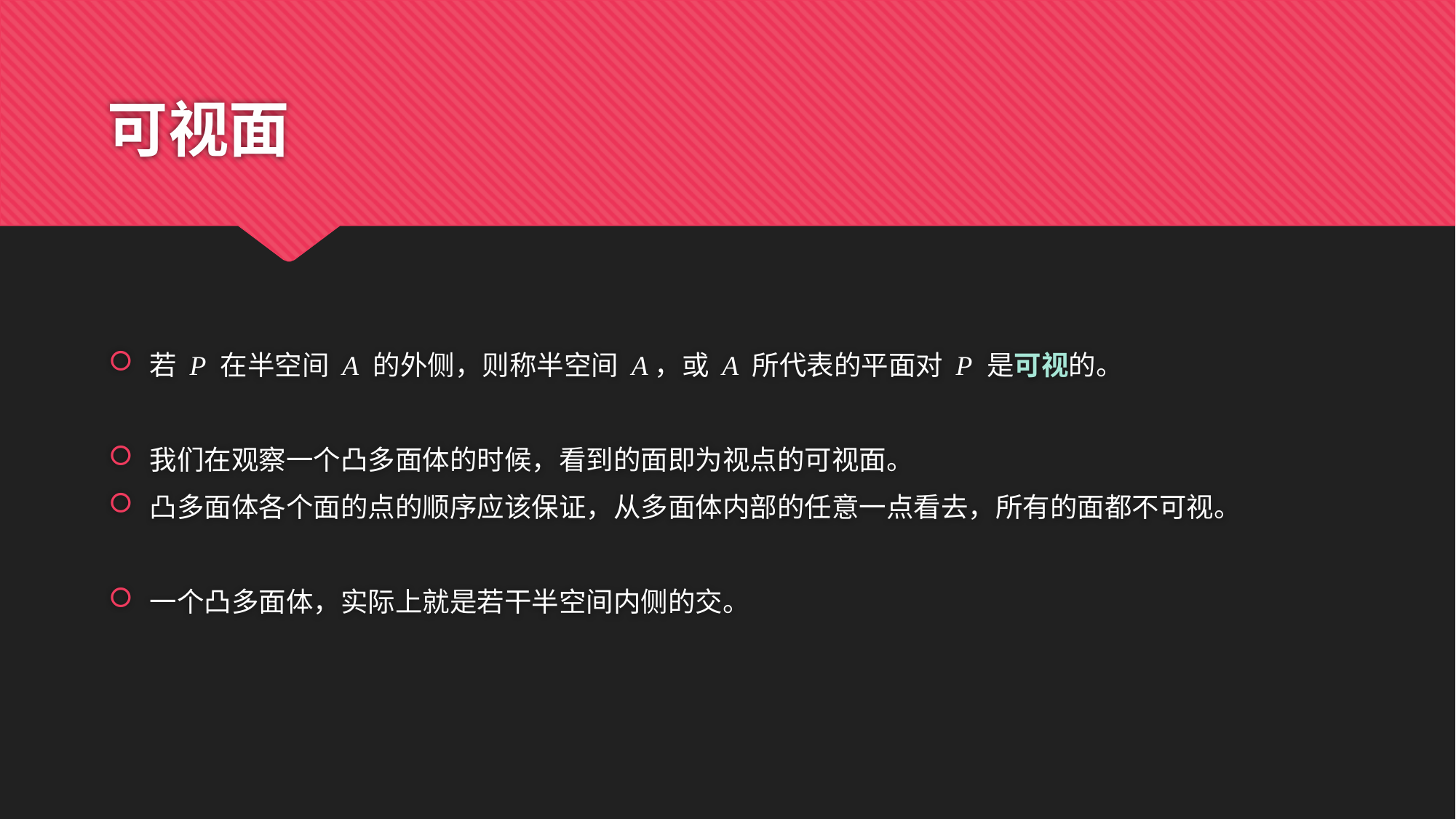

# 可视面
若 P 在半空间 A 的外侧，则称半空间 A，或 A 所代表的平面对 P 是可视的。

我们在观察一个凸多面体的时候，看到的面即为视点的可视面。
凸多面体各个面的点的顺序应该保证，从多面体内部的任意一点看去，所有的面都不可视。

一个凸多面体，实际上就是若干半空间内侧的交。